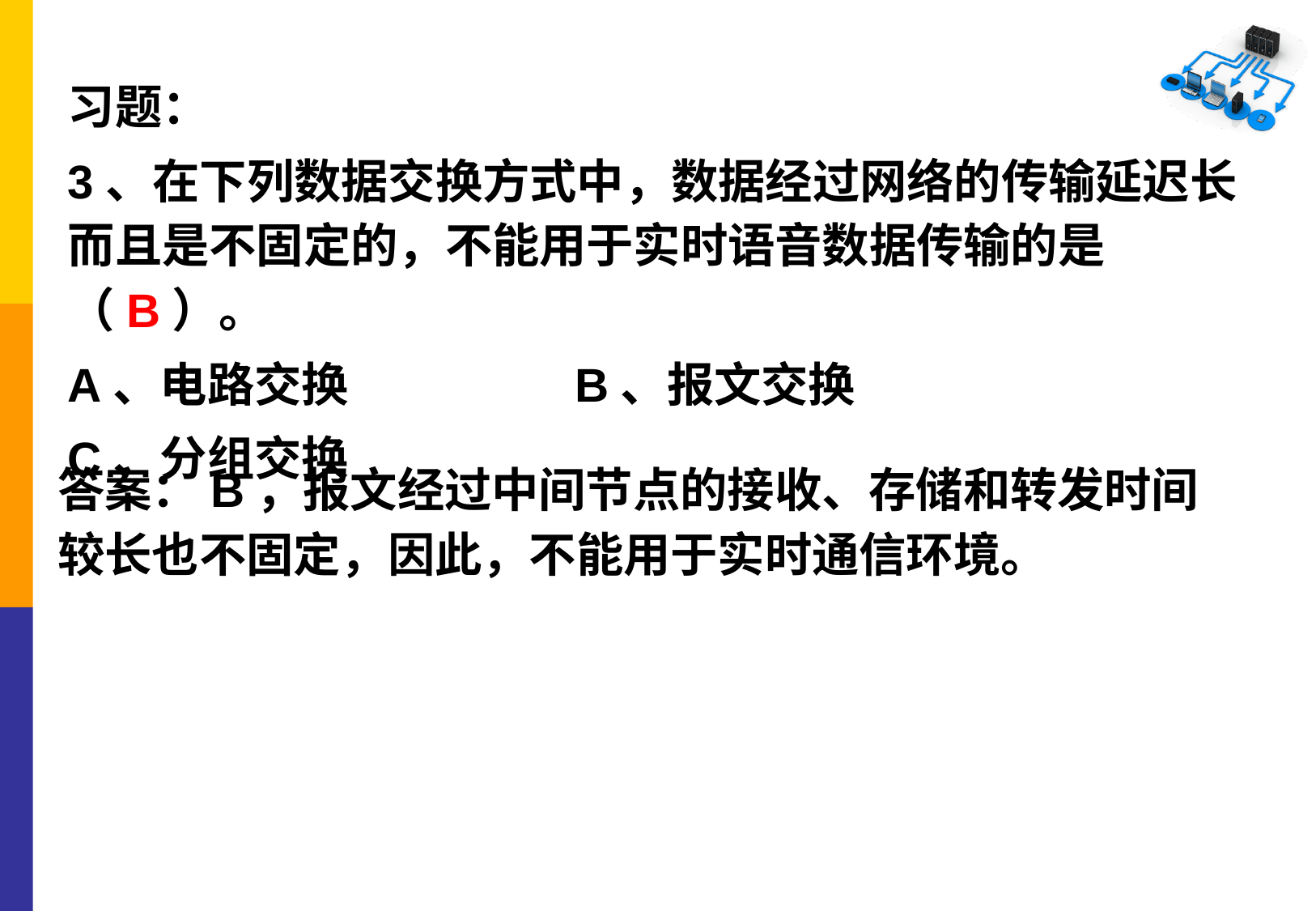

习题：
3、在下列数据交换方式中，数据经过网络的传输延迟长而且是不固定的，不能用于实时语音数据传输的是（B）。
A、电路交换                    B、报文交换
C、分组交换
答案：B，报文经过中间节点的接收、存储和转发时间较长也不固定，因此，不能用于实时通信环境。